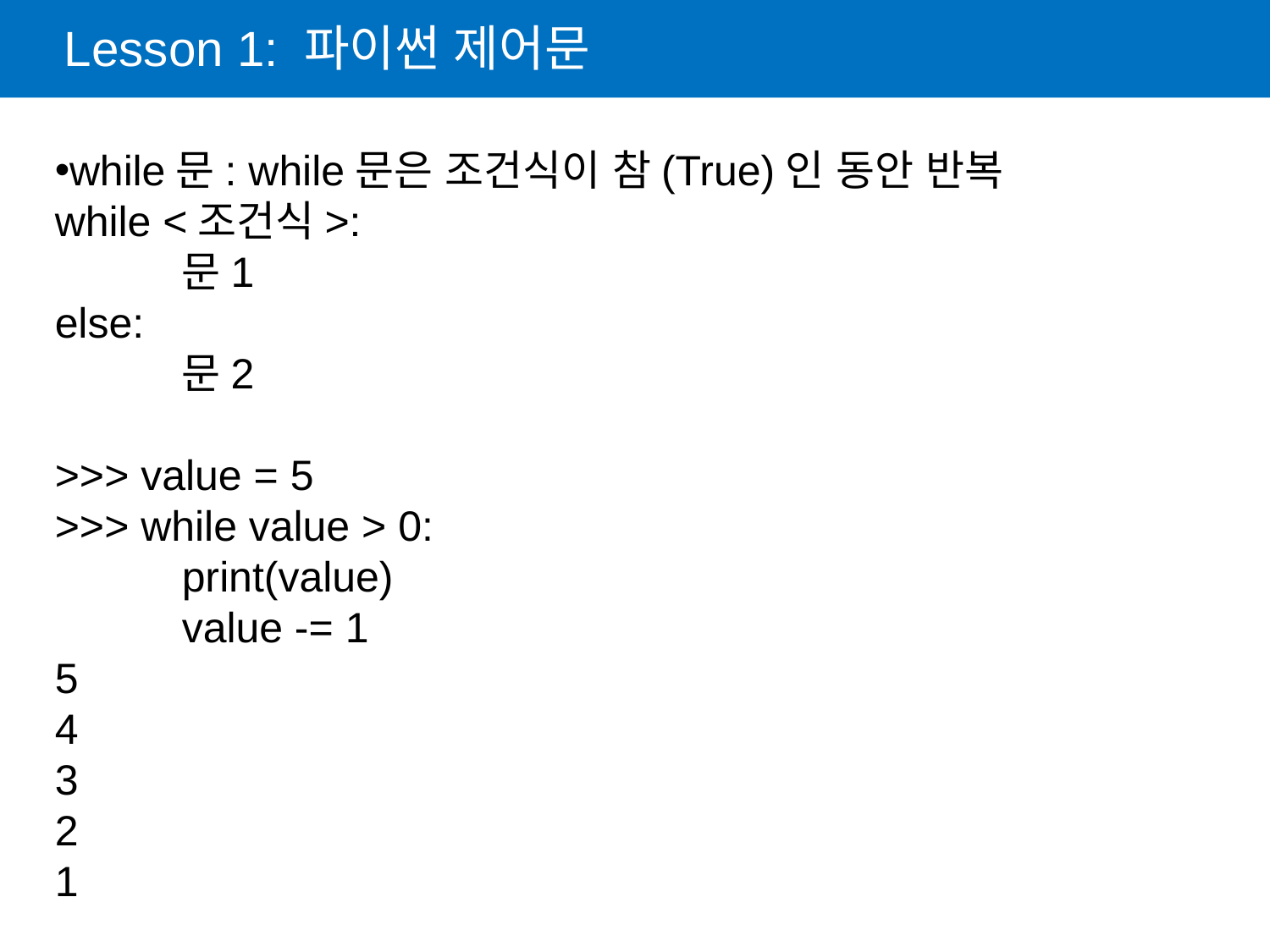

# Lesson 1: 파이썬 제어문
while문: while문은 조건식이 참(True)인 동안 반복
while <조건식>:
	문1
else:
	문2

>>> value = 5
>>> while value > 0:
	print(value)
	value -= 1
5
4
3
2
1